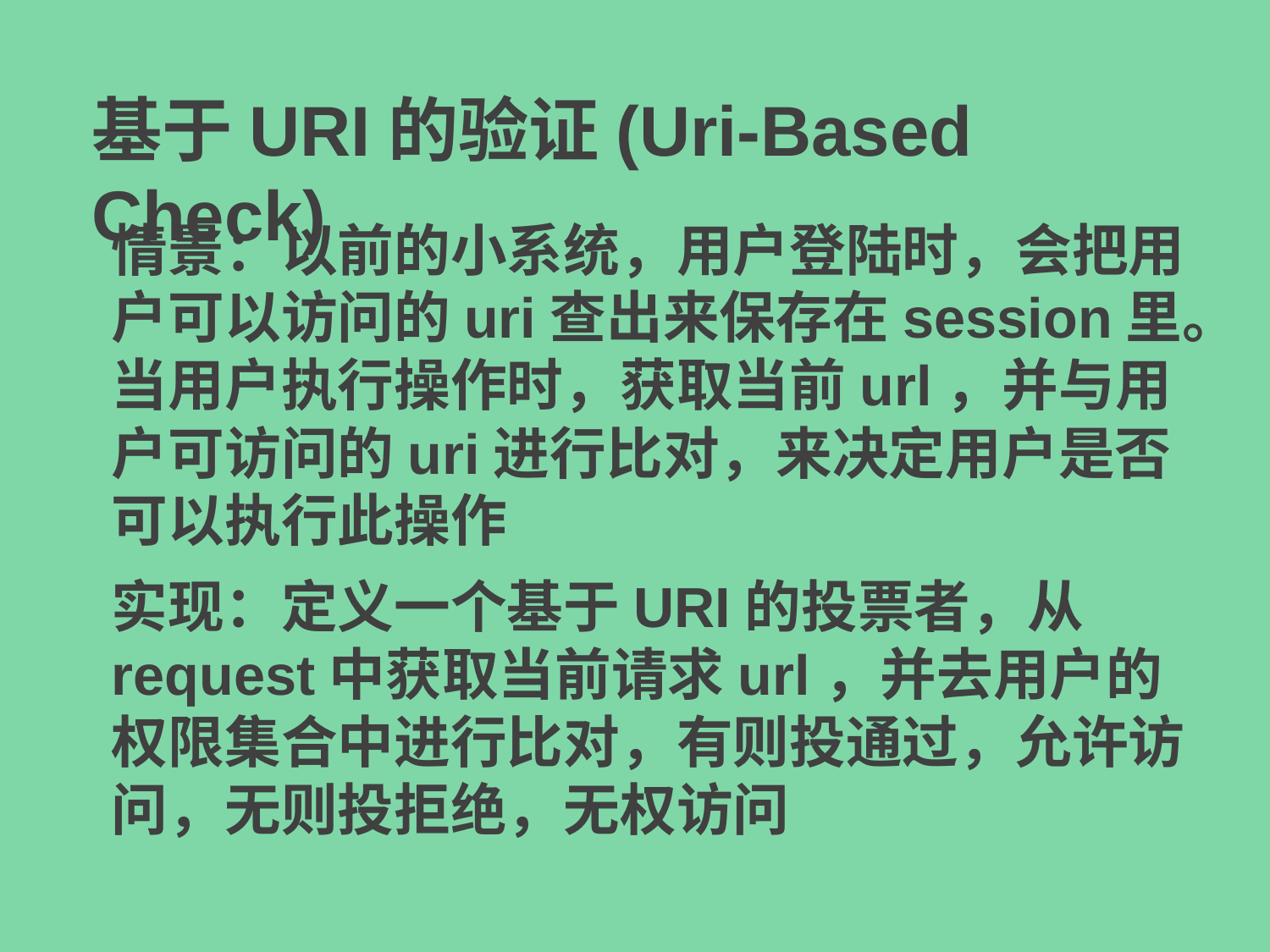

基于URI的验证(Uri-Based Check)
情景：以前的小系统，用户登陆时，会把用户可以访问的uri查出来保存在session里。当用户执行操作时，获取当前url，并与用户可访问的uri进行比对，来决定用户是否可以执行此操作
实现：定义一个基于URI的投票者，从request中获取当前请求url，并去用户的权限集合中进行比对，有则投通过，允许访问，无则投拒绝，无权访问